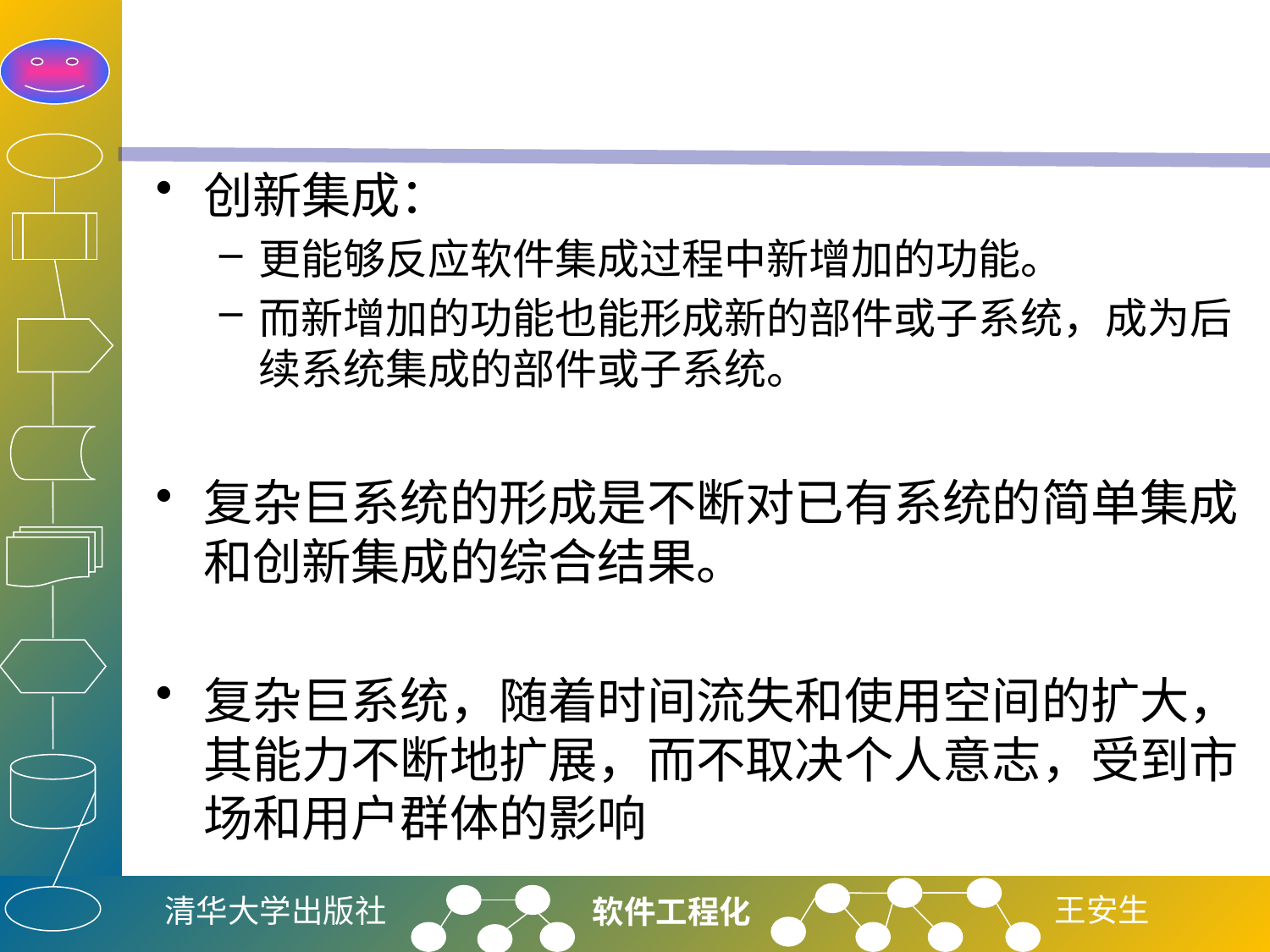

#
创新集成：
更能够反应软件集成过程中新增加的功能。
而新增加的功能也能形成新的部件或子系统，成为后续系统集成的部件或子系统。

复杂巨系统的形成是不断对已有系统的简单集成和创新集成的综合结果。

复杂巨系统，随着时间流失和使用空间的扩大，其能力不断地扩展，而不取决个人意志，受到市场和用户群体的影响